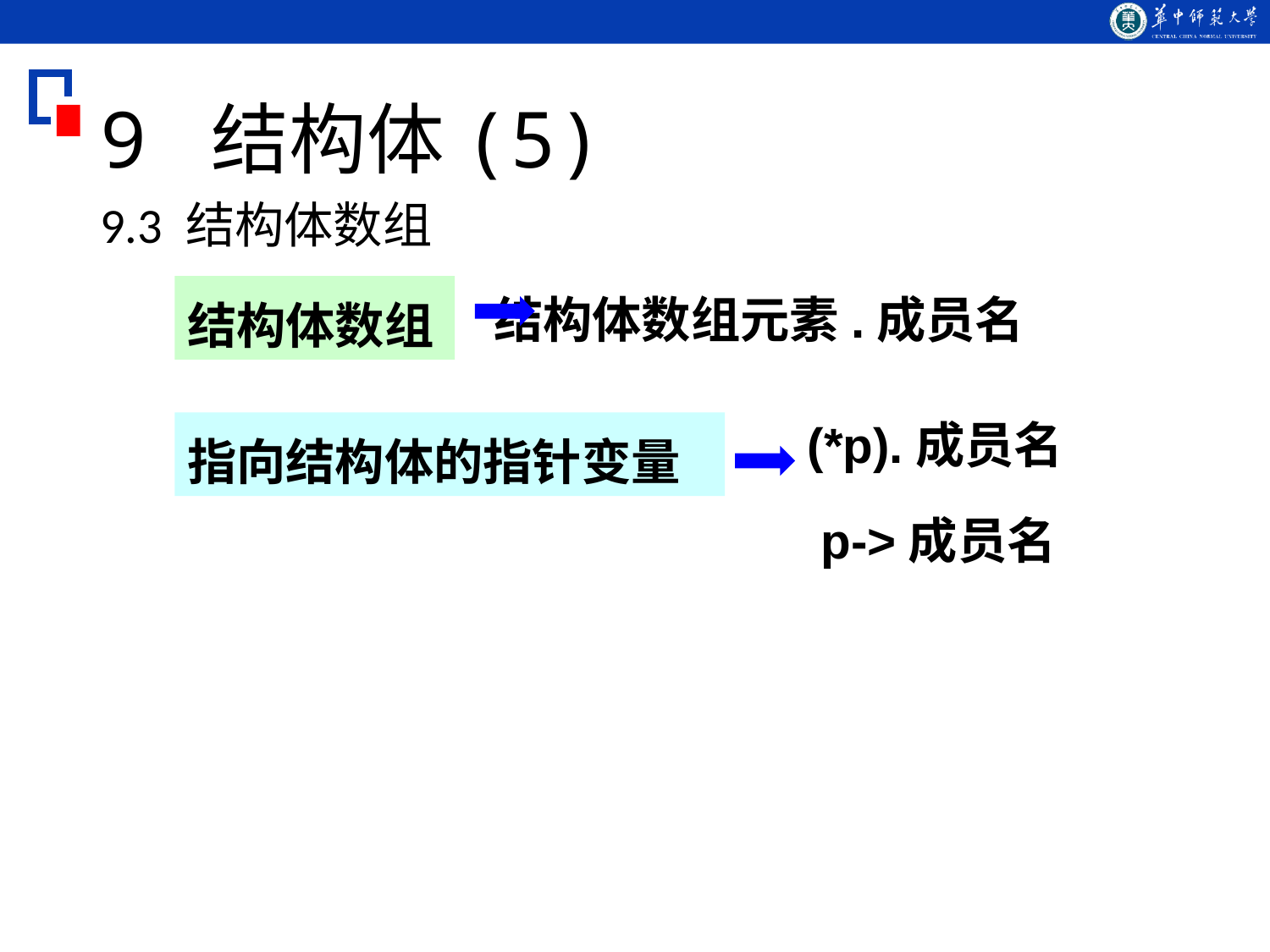

# 9 结构体(5)
9.3 结构体数组
结构体数组元素.成员名
结构体数组

(*p).成员名
 p->成员名
指向结构体的指针变量